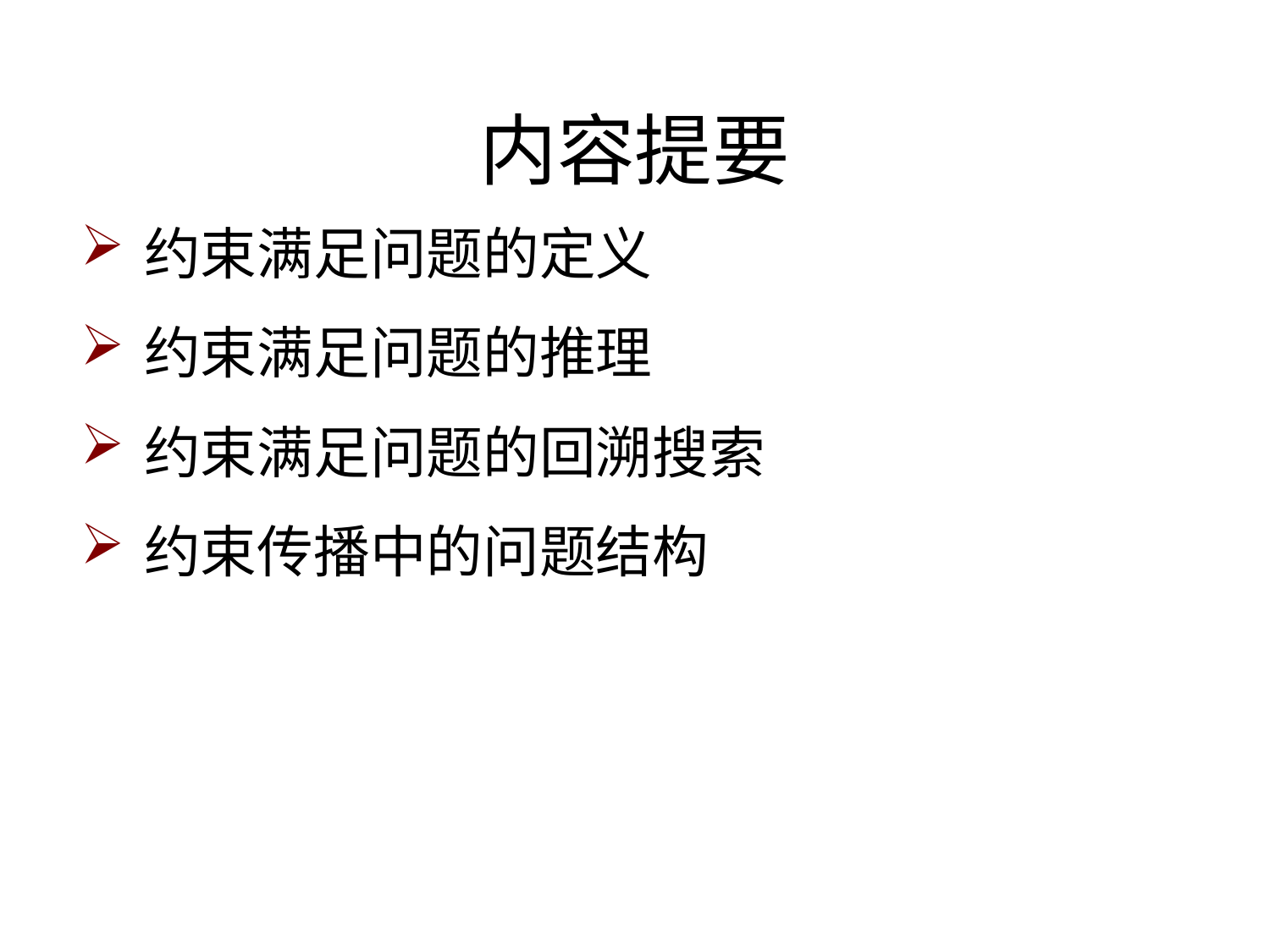

# 内容提要
约束满足问题的定义
约束满足问题的推理
约束满足问题的回溯搜索
约束传播中的问题结构